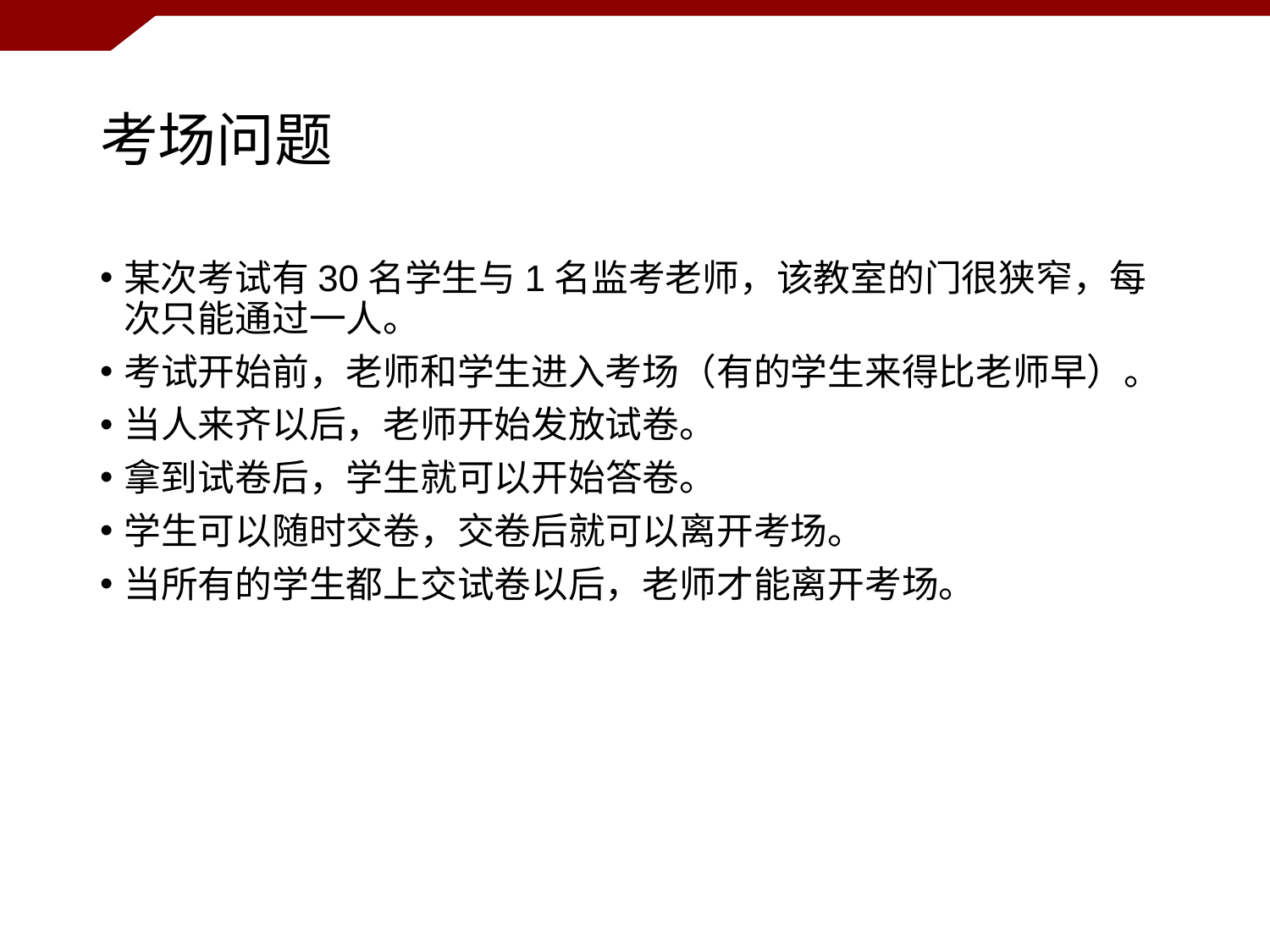

23
# 考场问题
某次考试有30名学生与1名监考老师，该教室的门很狭窄，每次只能通过一人。
考试开始前，老师和学生进入考场（有的学生来得比老师早）。
当人来齐以后，老师开始发放试卷。
拿到试卷后，学生就可以开始答卷。
学生可以随时交卷，交卷后就可以离开考场。
当所有的学生都上交试卷以后，老师才能离开考场。